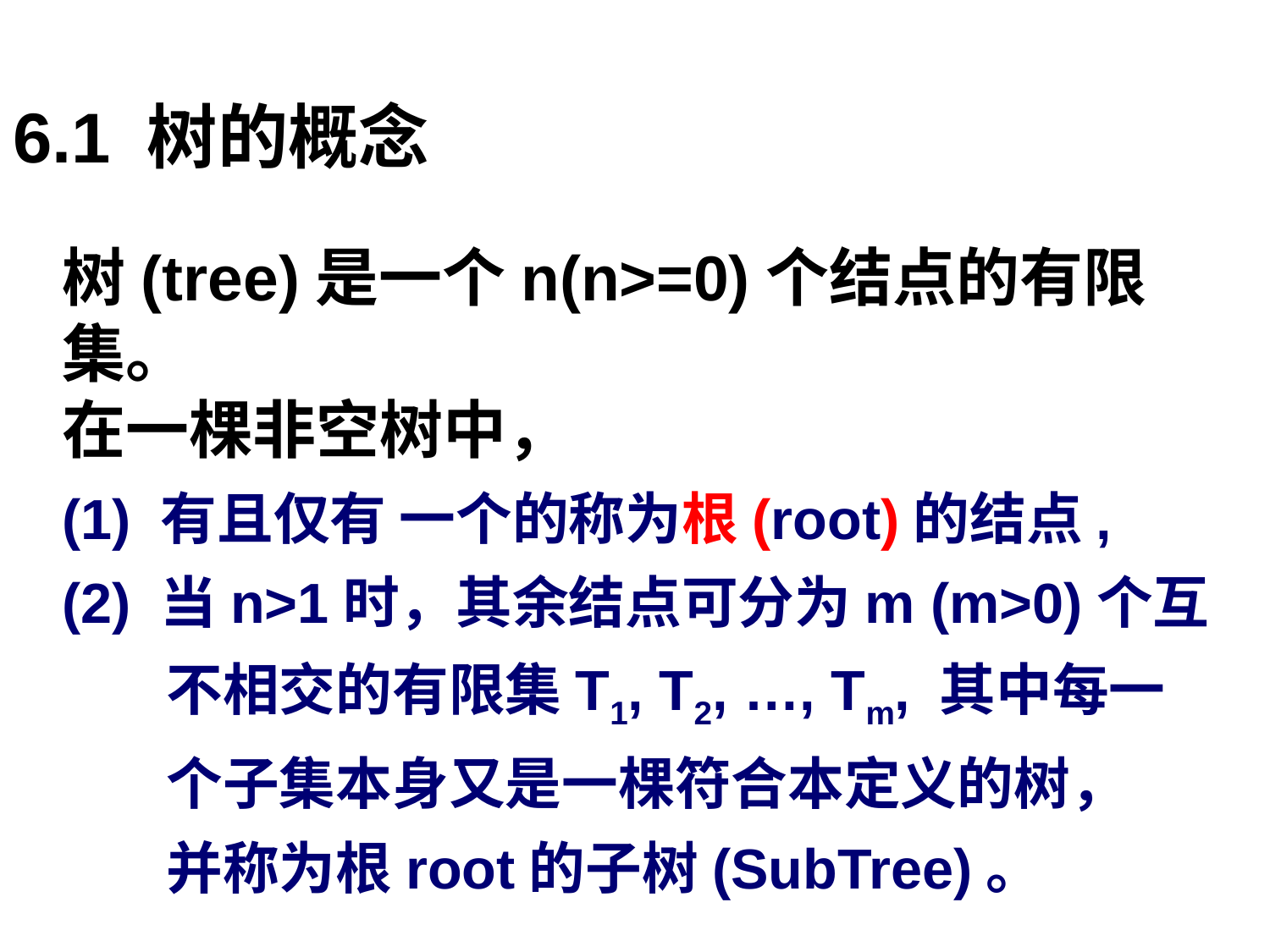

# 6.1 树的概念
树(tree)是一个n(n>=0)个结点的有限集。
在一棵非空树中，
(1) 有且仅有 一个的称为根(root)的结点,
(2) 当n>1时，其余结点可分为m (m>0)个互
       不相交的有限集T1, T2, …, Tm, 其中每一
       个子集本身又是一棵符合本定义的树，
       并称为根root的子树(SubTree)。